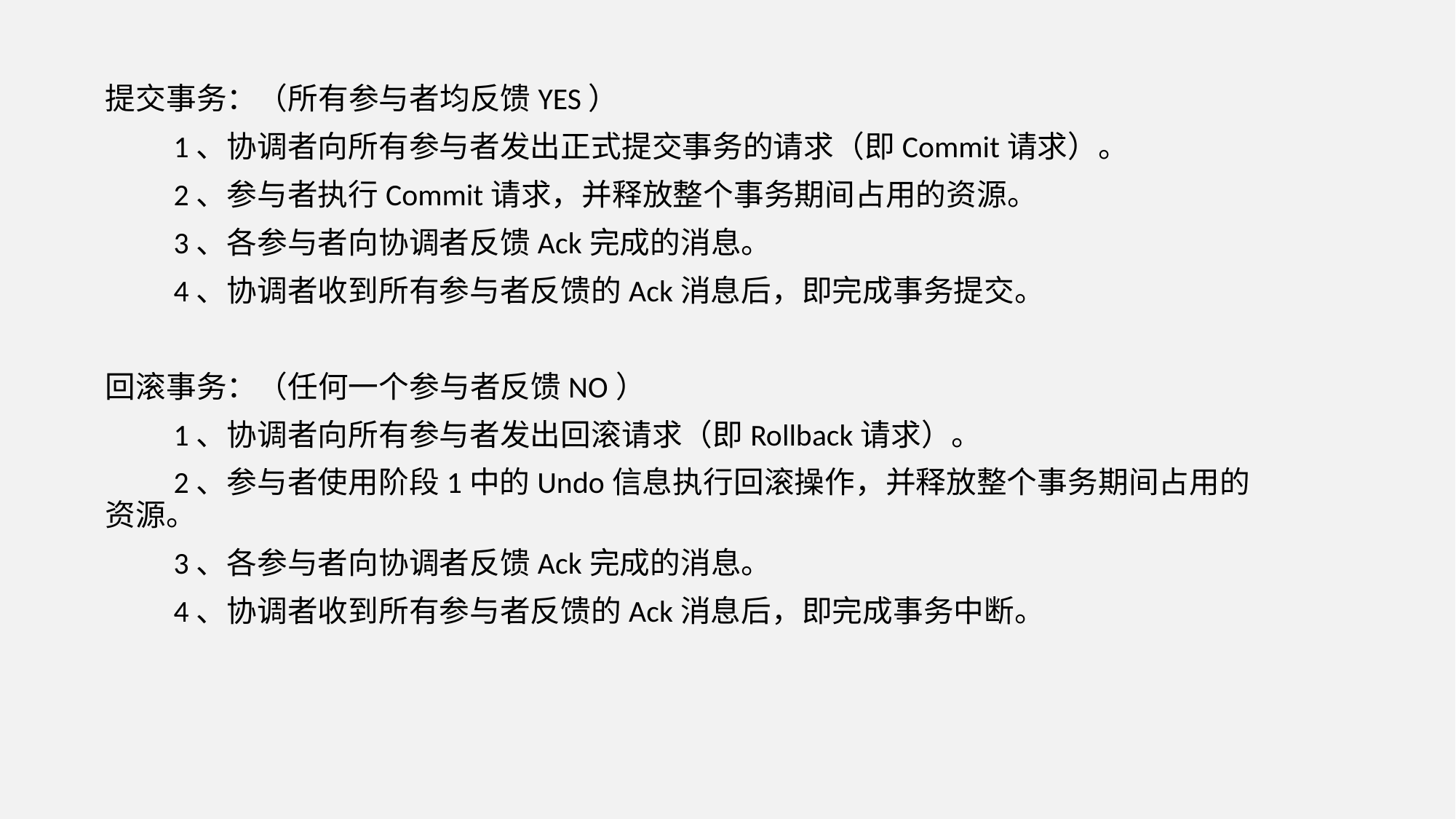

提交事务：（所有参与者均反馈YES）
　　1、协调者向所有参与者发出正式提交事务的请求（即Commit请求）。
　　2、参与者执行Commit请求，并释放整个事务期间占用的资源。
　　3、各参与者向协调者反馈Ack完成的消息。
　　4、协调者收到所有参与者反馈的Ack消息后，即完成事务提交。

回滚事务：（任何一个参与者反馈NO）
　　1、协调者向所有参与者发出回滚请求（即Rollback请求）。
　　2、参与者使用阶段1中的Undo信息执行回滚操作，并释放整个事务期间占用的资源。
　　3、各参与者向协调者反馈Ack完成的消息。
　　4、协调者收到所有参与者反馈的Ack消息后，即完成事务中断。